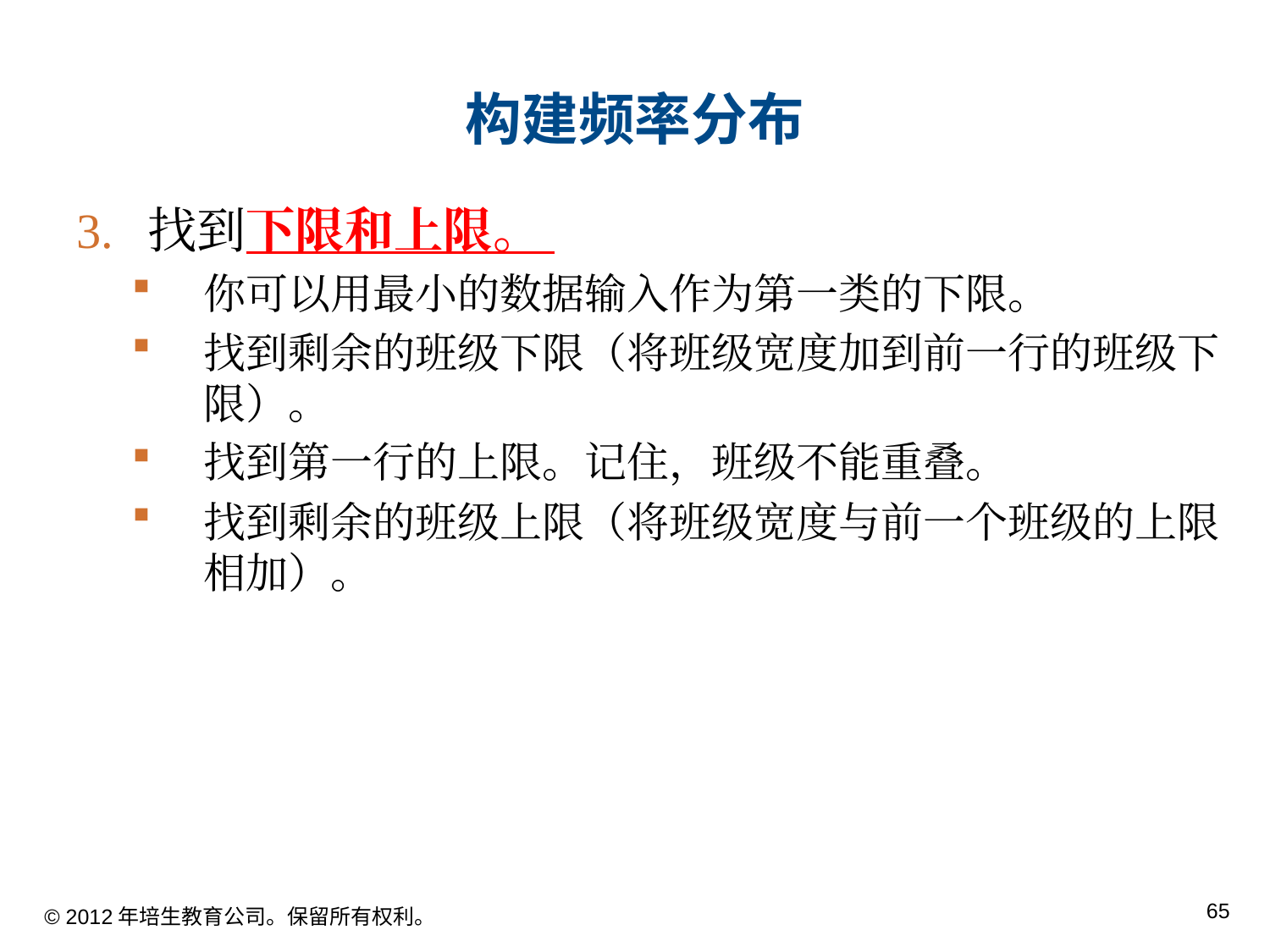

# 构建频率分布
找到下限和上限。
你可以用最小的数据输入作为第一类的下限。
找到剩余的班级下限（将班级宽度加到前一行的班级下限）。
找到第一行的上限。记住，班级不能重叠。
找到剩余的班级上限（将班级宽度与前一个班级的上限相加）。

© 2012年培生教育公司。保留所有权利。
65